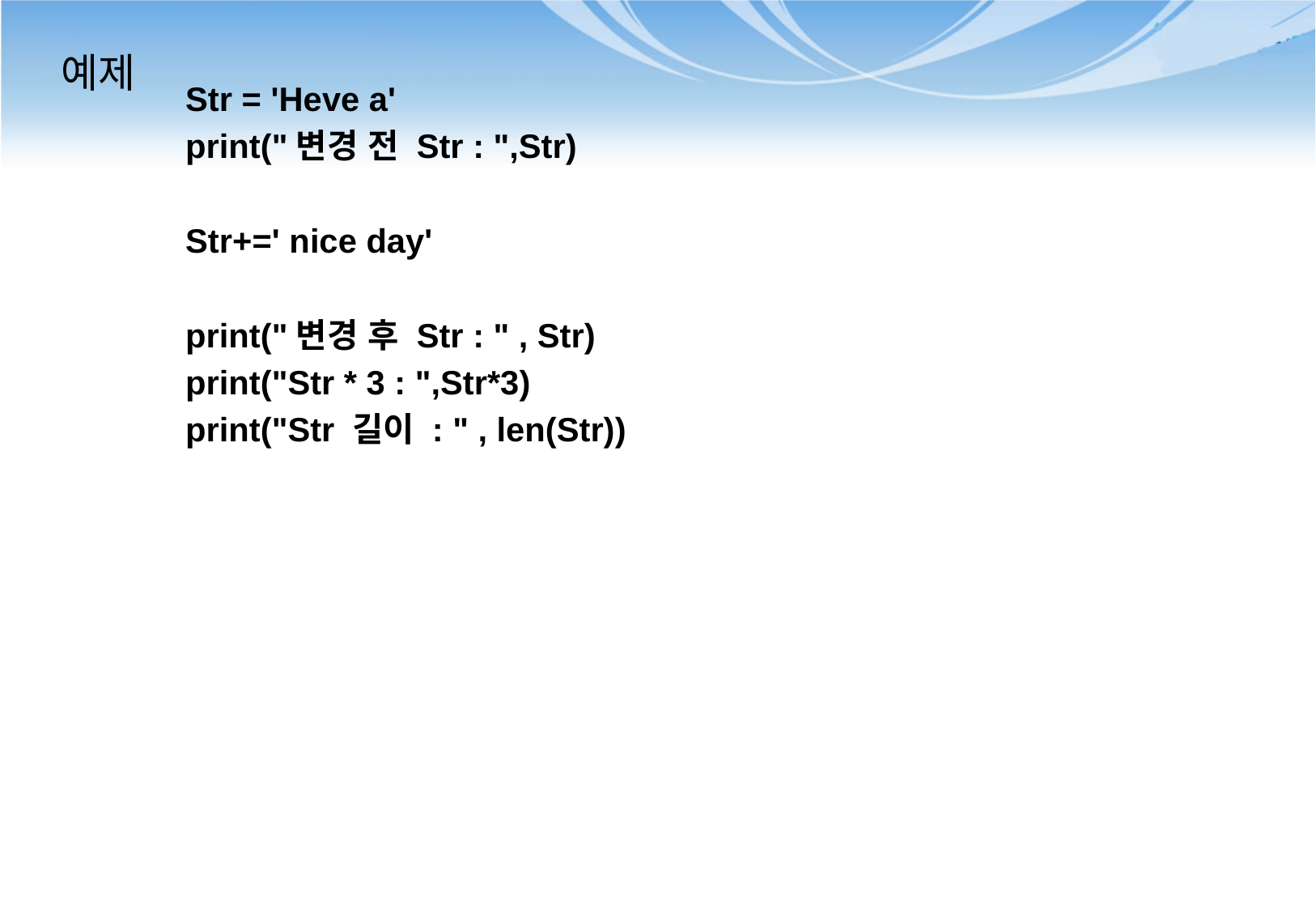

# 예제
Str = 'Heve a'
print("변경 전 Str : ",Str)

Str+=' nice day'

print("변경 후 Str : " , Str)
print("Str * 3 : ",Str*3)
print("Str 길이 : " , len(Str))